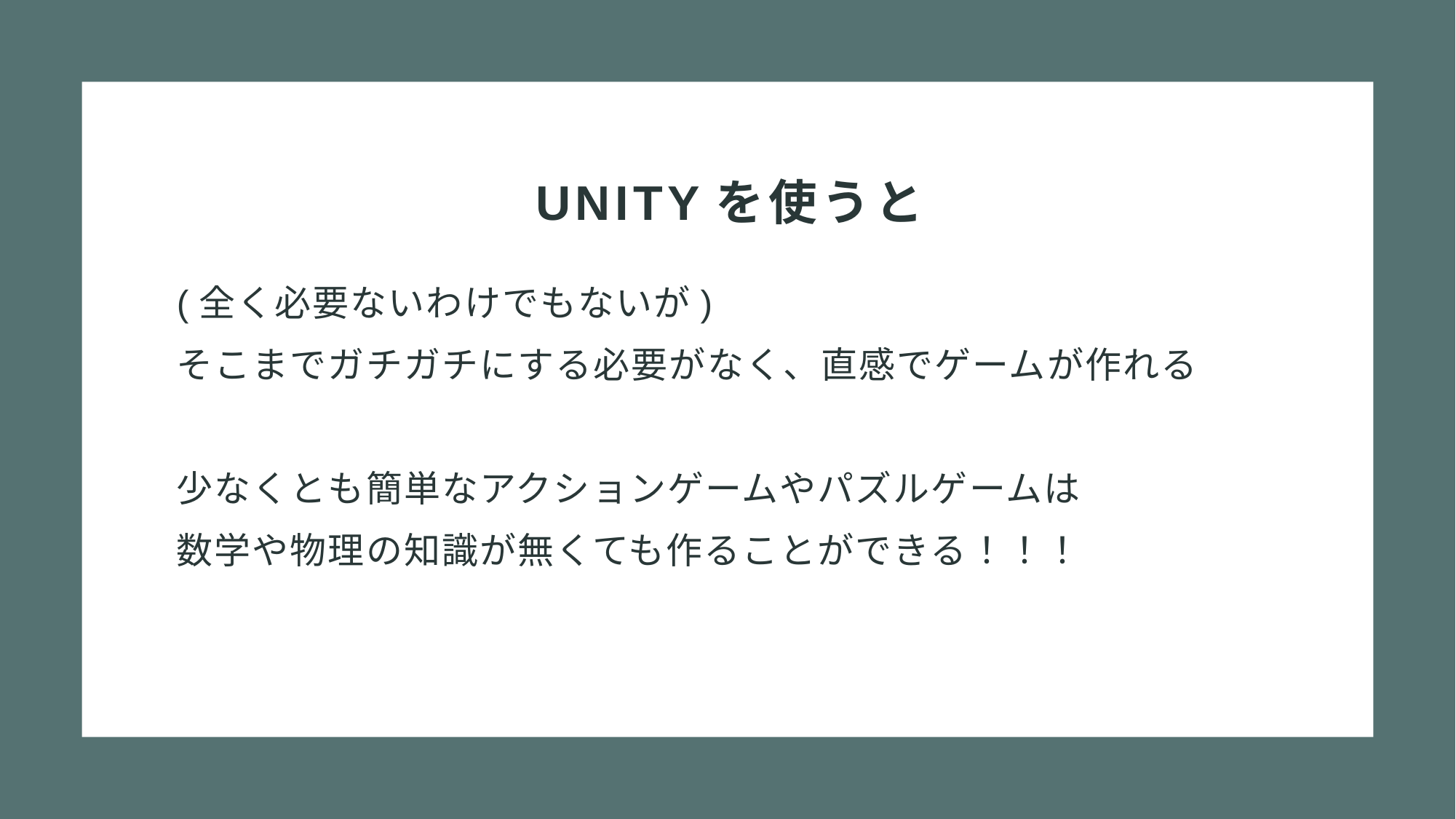

# Unityを使うと
(全く必要ないわけでもないが)
そこまでガチガチにする必要がなく、直感でゲームが作れる

少なくとも簡単なアクションゲームやパズルゲームは
数学や物理の知識が無くても作ることができる！！！